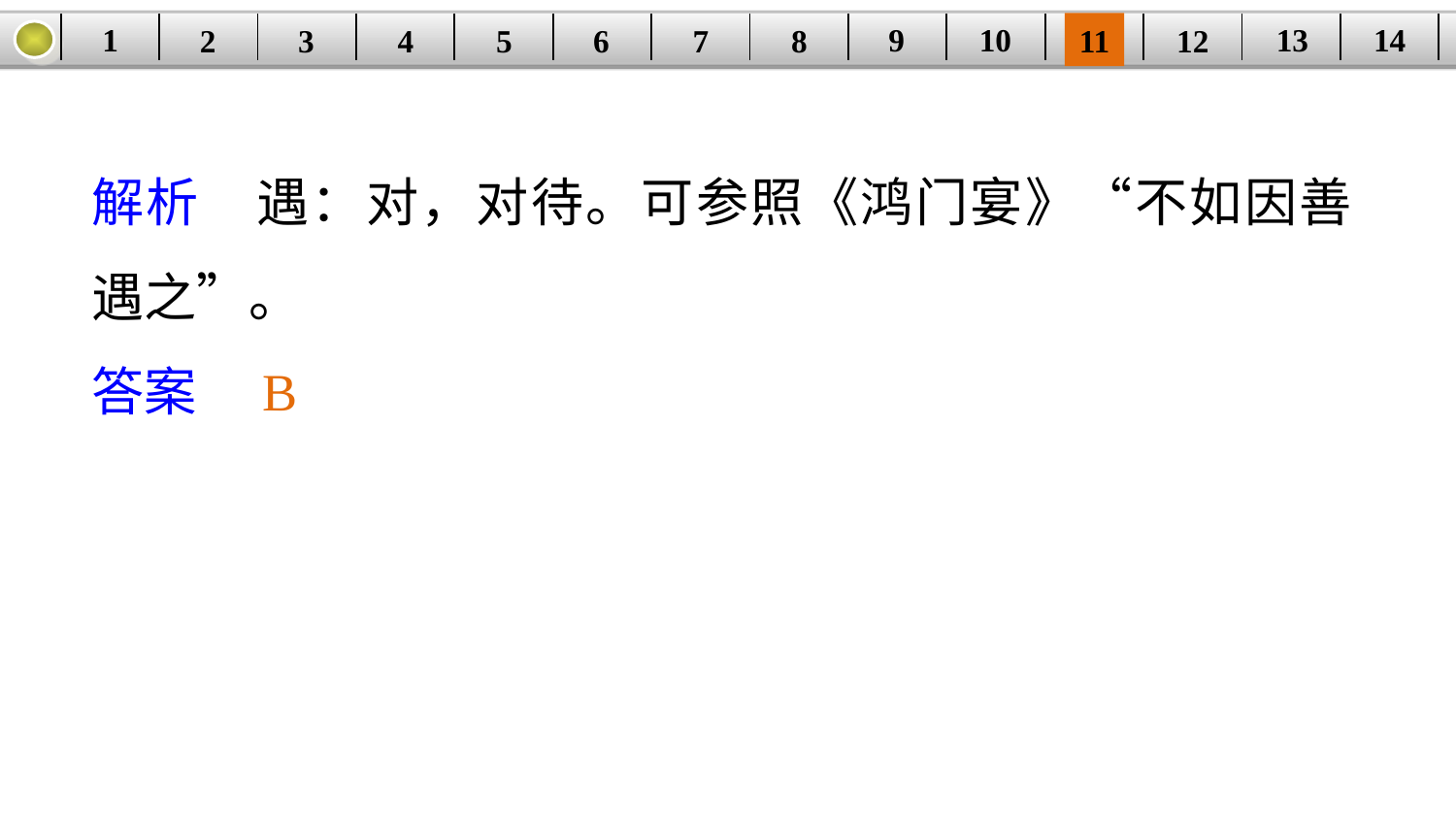

14
9
10
1
13
3
4
5
6
8
11
2
12
|  |  |  |  |  |  |  |  |  |  |  |  |  |  |
| --- | --- | --- | --- | --- | --- | --- | --- | --- | --- | --- | --- | --- | --- |
7

解析　遇：对，对待。可参照《鸿门宴》“不如因善遇之”。
答案　B